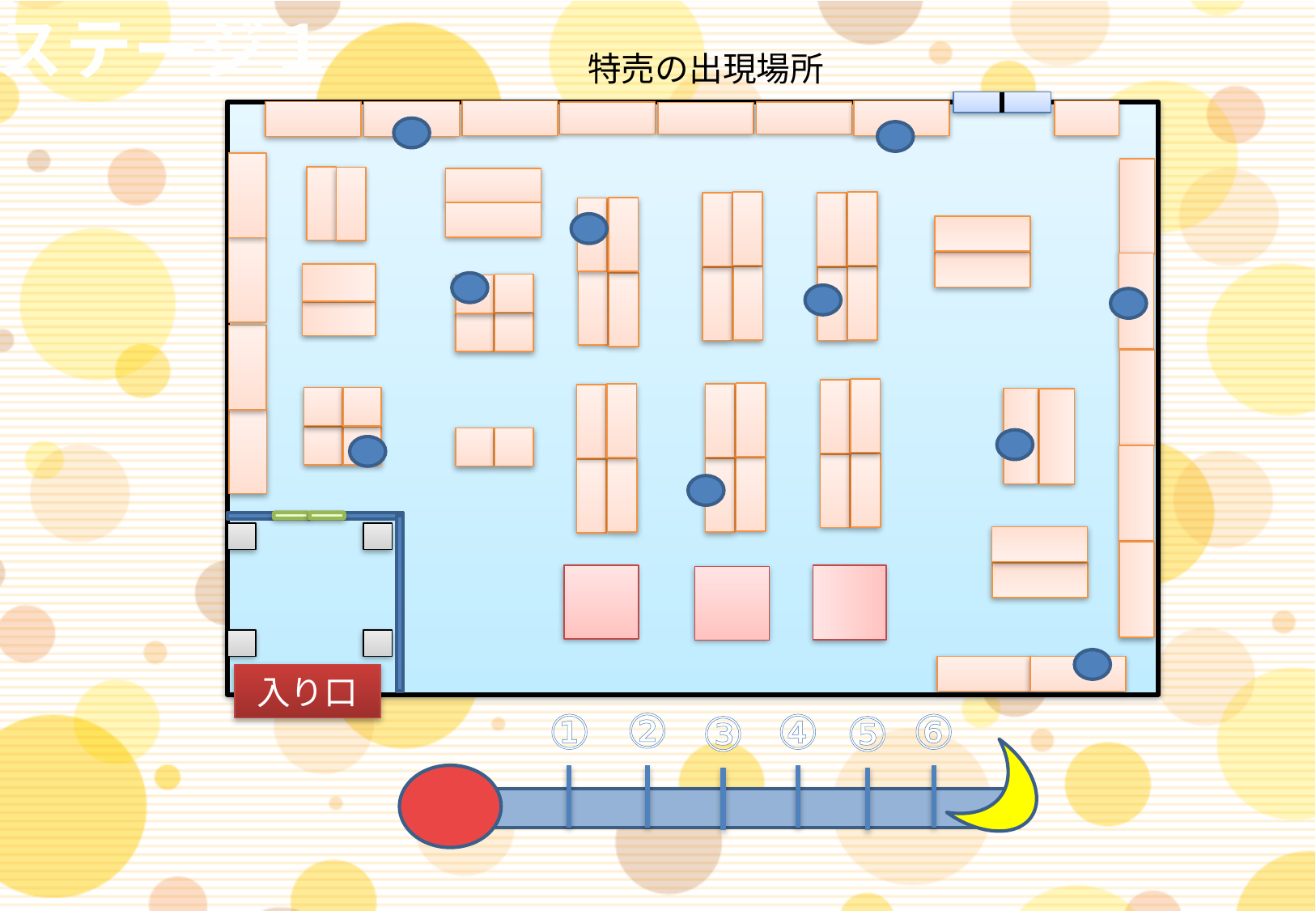

ステージ１
特売の出現場所

入り口
②
①
④
⑥
③
⑤